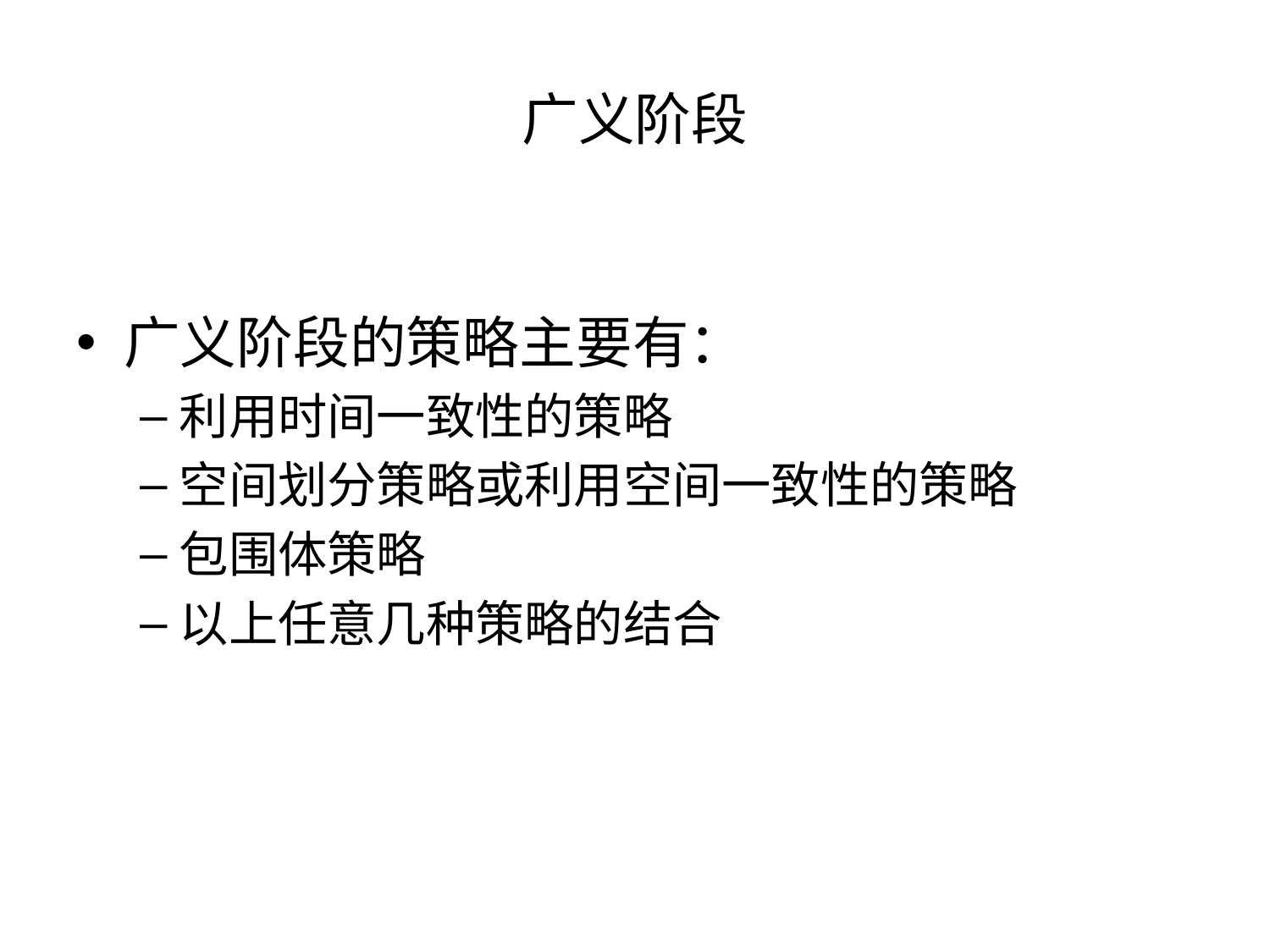

# 广义阶段

广义阶段的策略主要有：
利用时间一致性的策略
空间划分策略或利用空间一致性的策略
包围体策略
以上任意几种策略的结合